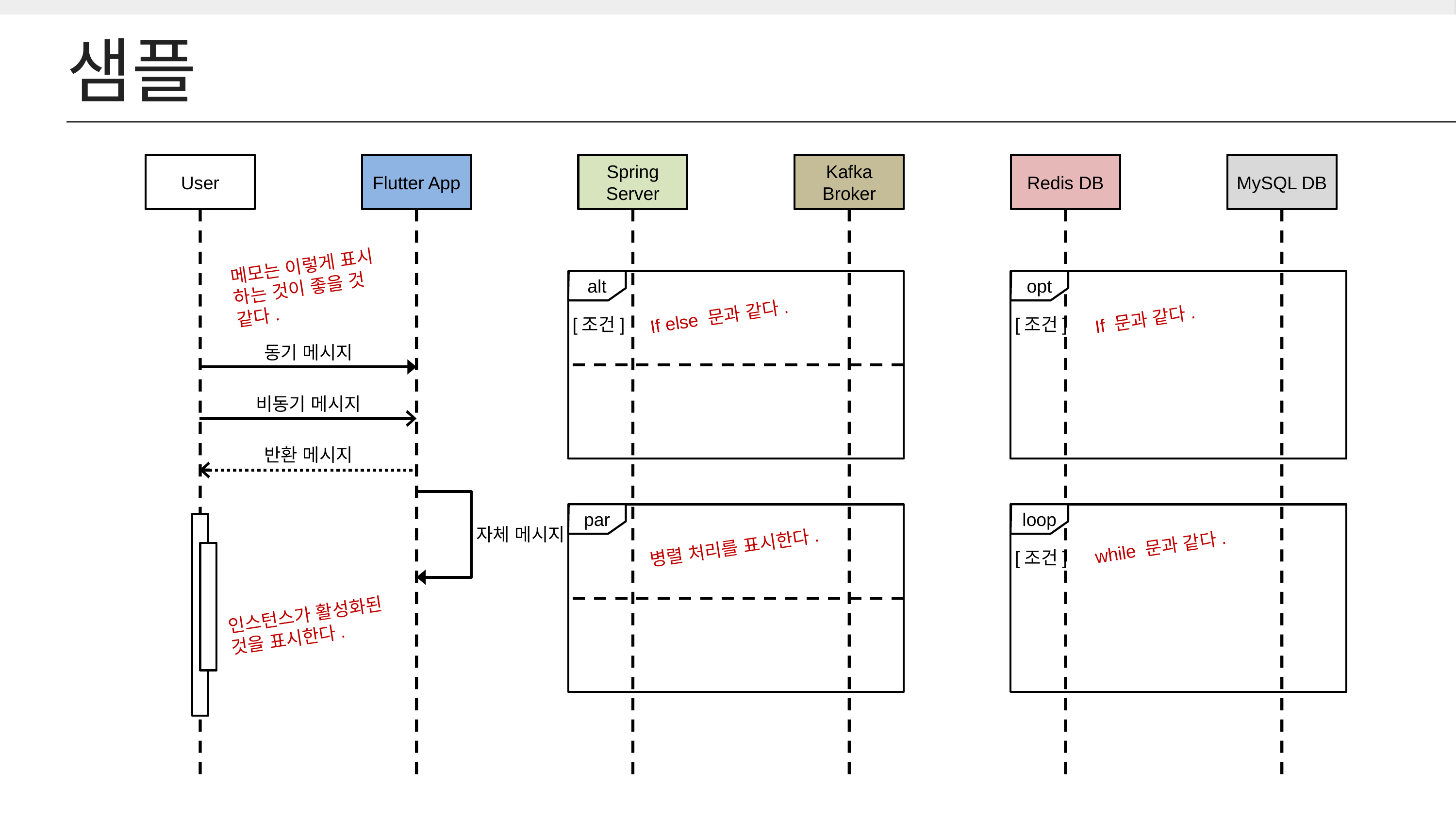

# 샘플
User
MySQL DB
Flutter App
Spring Server
Kafka Broker
Redis DB
메모는 이렇게 표시 하는 것이 좋을 것 같다.

alt
[조건]

opt
[조건]
If else 문과 같다.
If 문과 같다.
동기 메시지
비동기 메시지
반환 메시지

par

loop
[조건]

자체 메시지
while 문과 같다.
병렬 처리를 표시한다.

인스턴스가 활성화된 것을 표시한다.